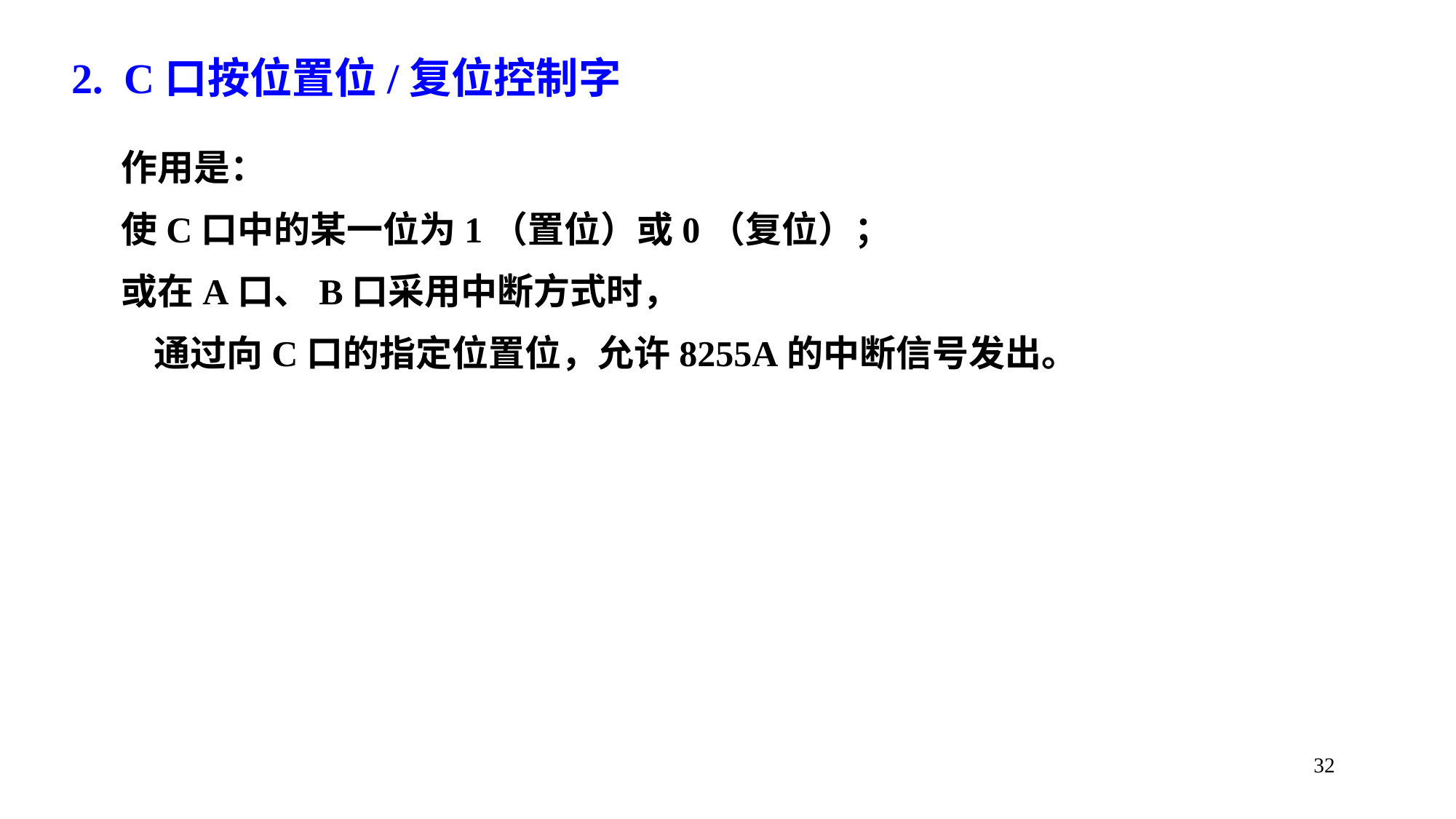

2.  C口按位置位/复位控制字
     作用是：
     使C口中的某一位为1（置位）或0（复位）；
     或在A口、B口采用中断方式时，
         通过向C口的指定位置位，允许8255A的中断信号发出。
32